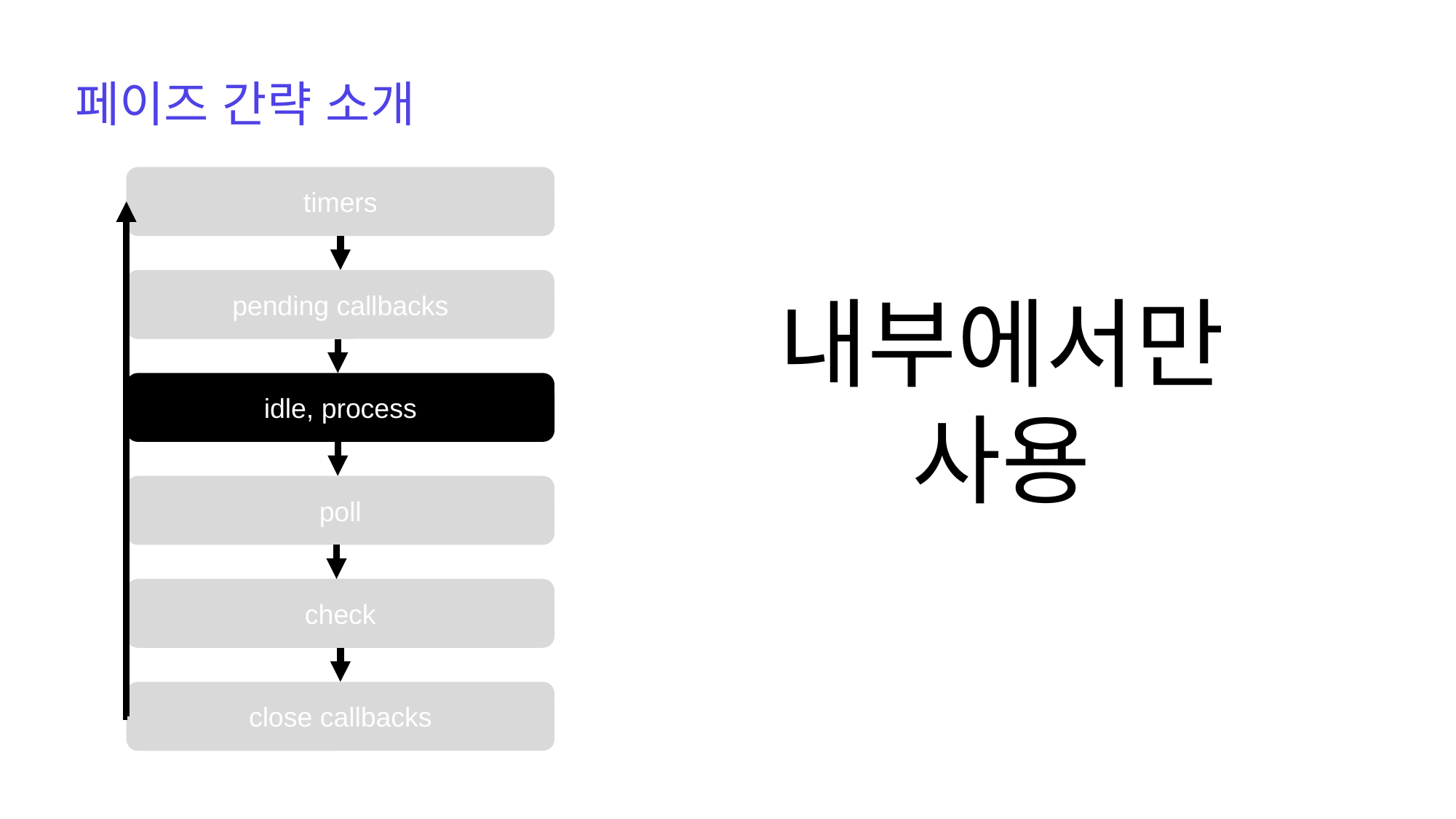

페이즈 간략 소개
timers
pending callbacks
내부에서만
사용
idle, process
poll
check
close callbacks